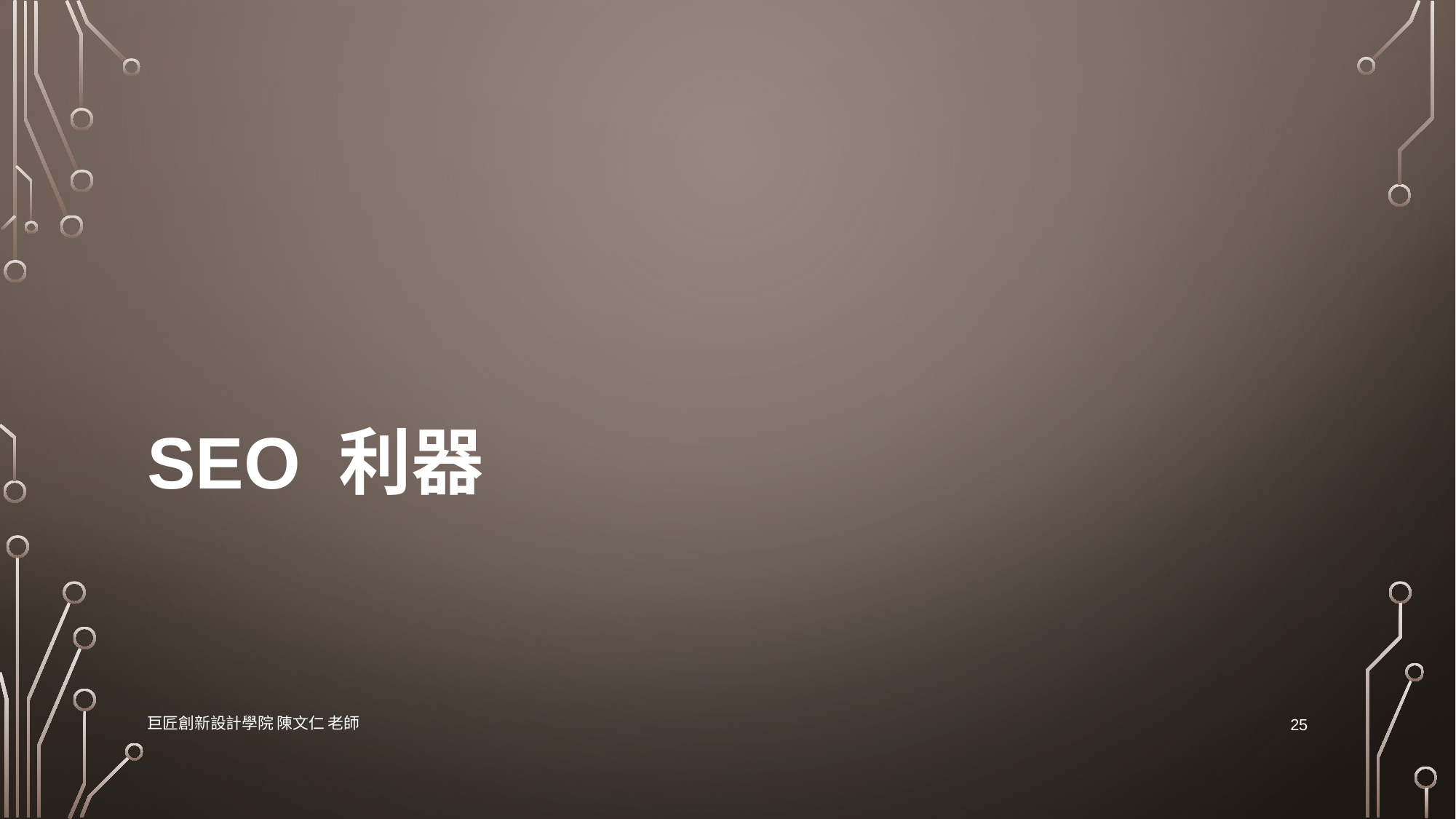

# SEO 利器

25
巨匠創新設計學院 陳文仁 老師